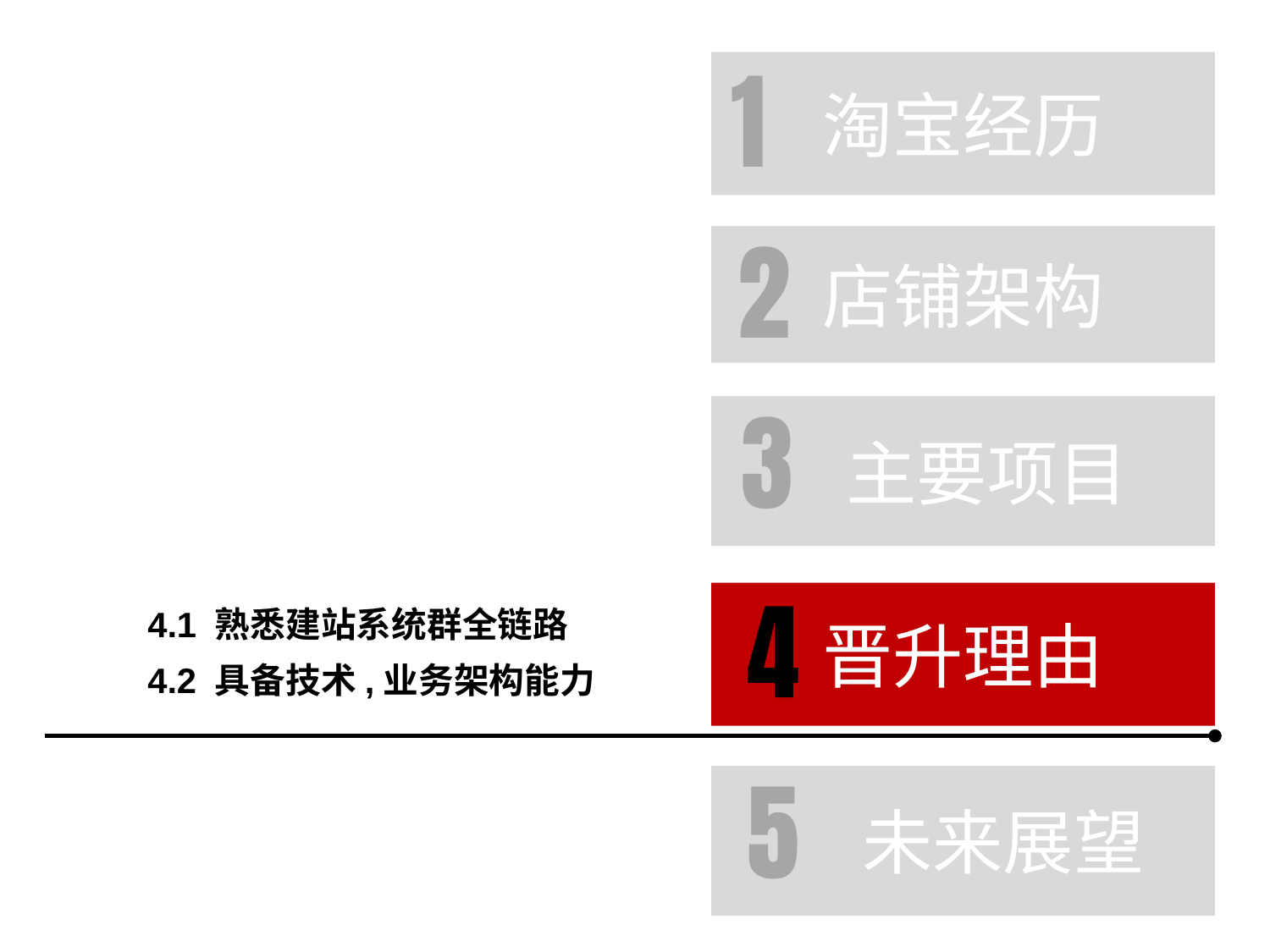

淘宝经历
4
店铺架构
2
  主要项目
3
晋升理由
    未来展望
1
4.1 熟悉建站系统群全链路
4.2 具备技术,业务架构能力
5